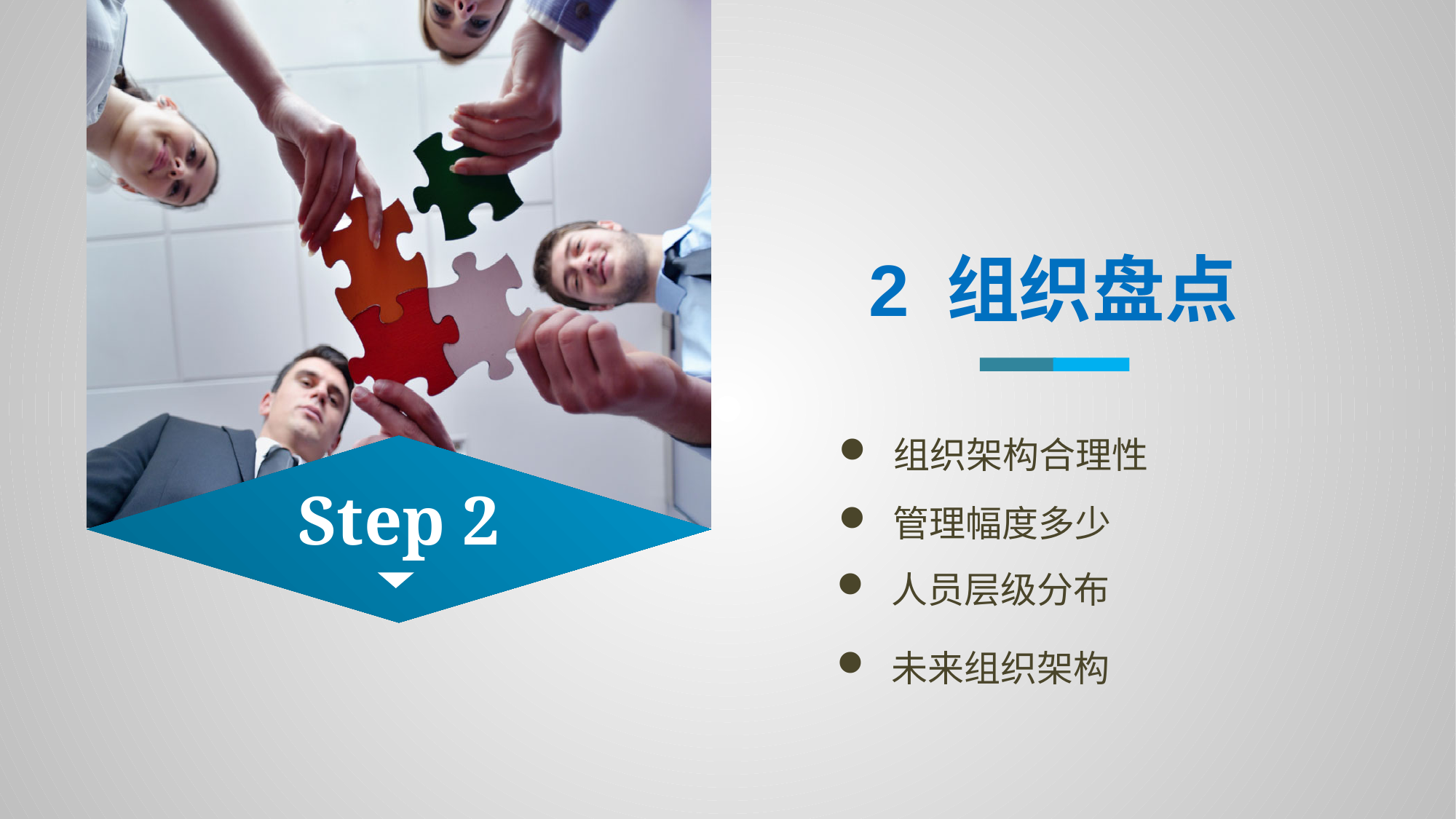

2 组织盘点

组织架构合理性

Step 2
管理幅度多少
人员层级分布
未来组织架构